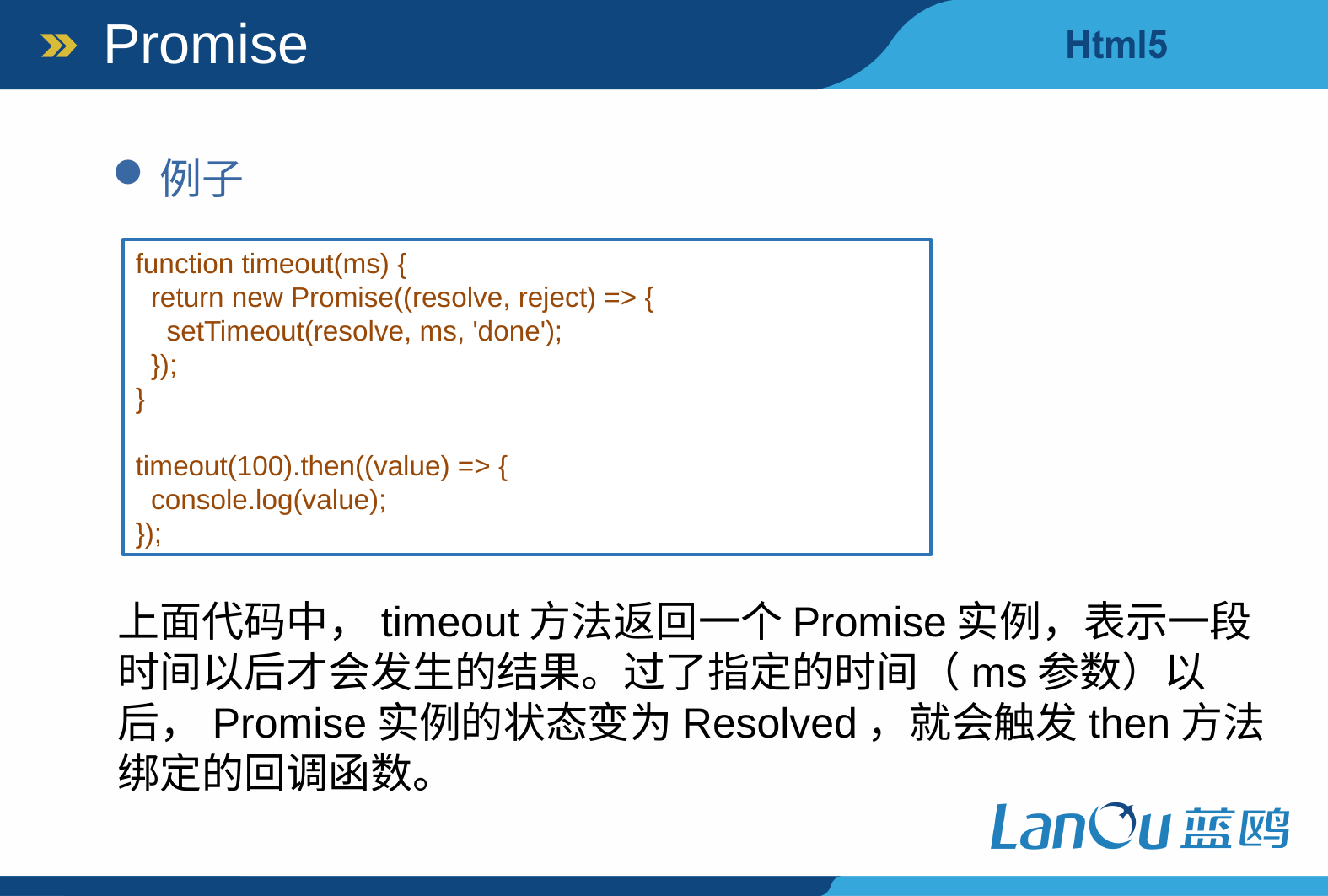

Promise
例子
function timeout(ms) {
  return new Promise((resolve, reject) => {
    setTimeout(resolve, ms, 'done');
  });
}

timeout(100).then((value) => {
  console.log(value);
});
上面代码中，timeout方法返回一个Promise实例，表示一段时间以后才会发生的结果。过了指定的时间（ms参数）以后，Promise实例的状态变为Resolved，就会触发then方法绑定的回调函数。